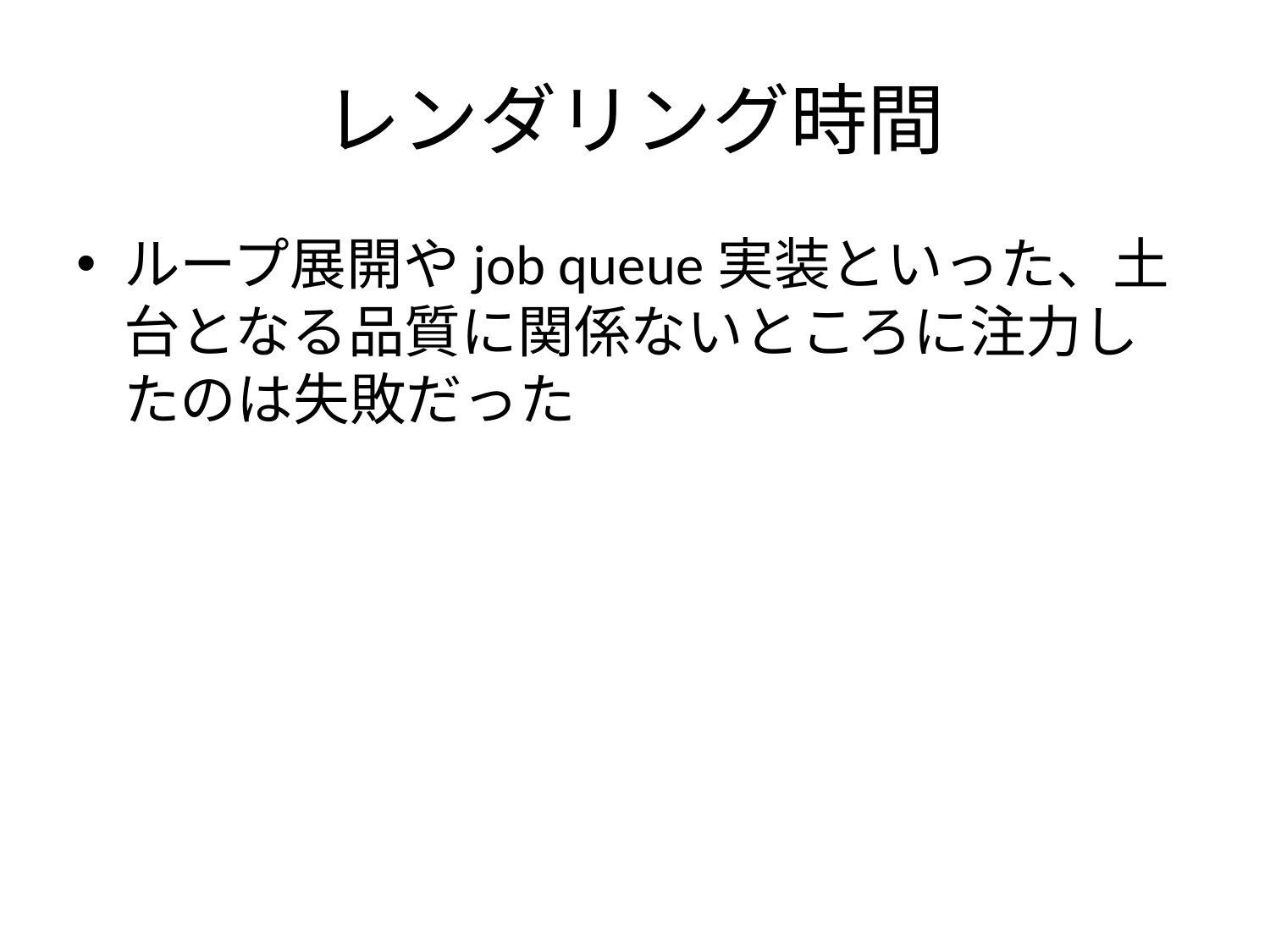

# レンダリング時間
ループ展開やjob queue実装といった、土台となる品質に関係ないところに注力したのは失敗だった